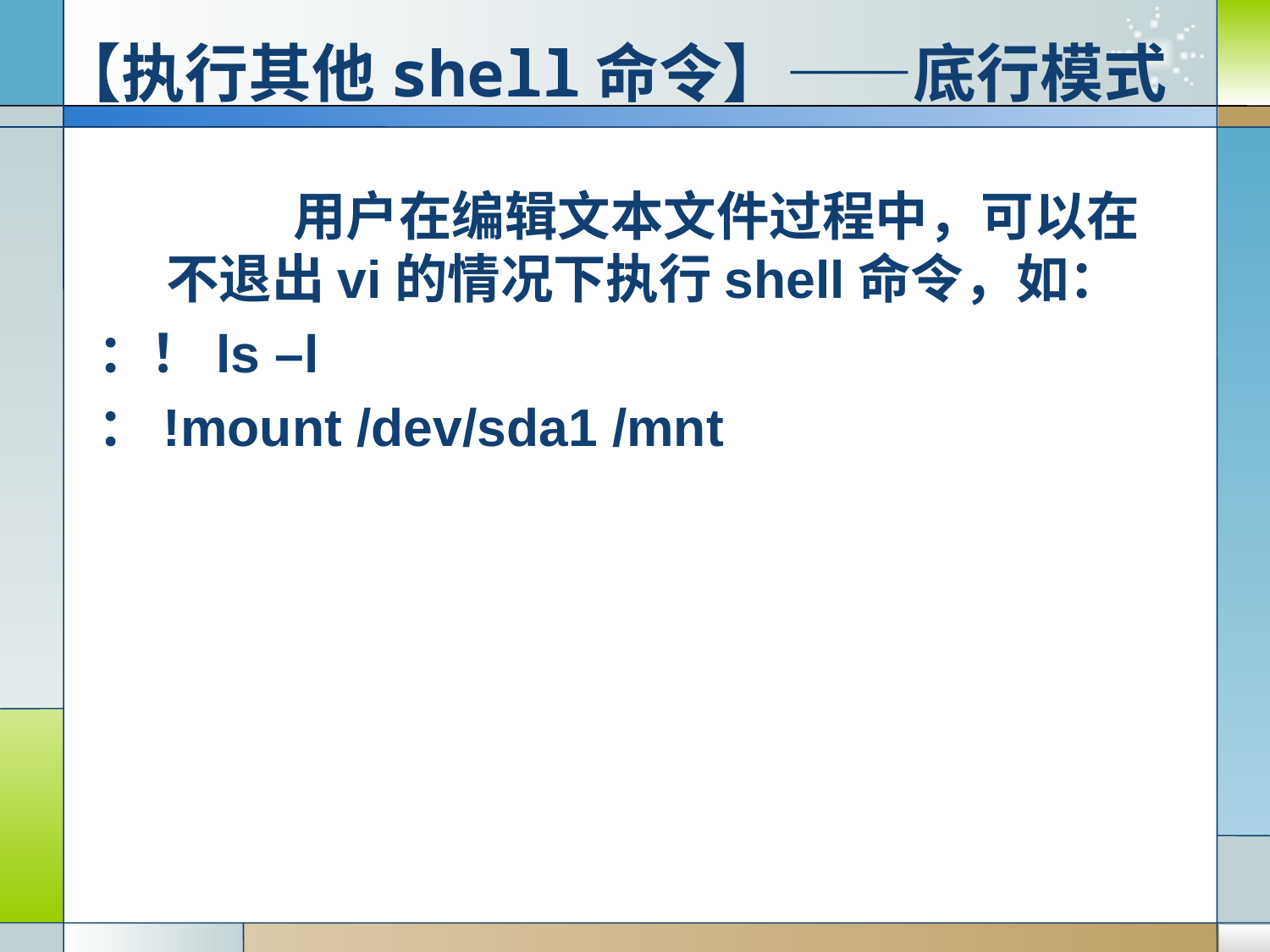

# 【执行其他shell命令】——底行模式
		用户在编辑文本文件过程中，可以在不退出vi的情况下执行shell命令，如：
：！ls –l
：!mount /dev/sda1 /mnt